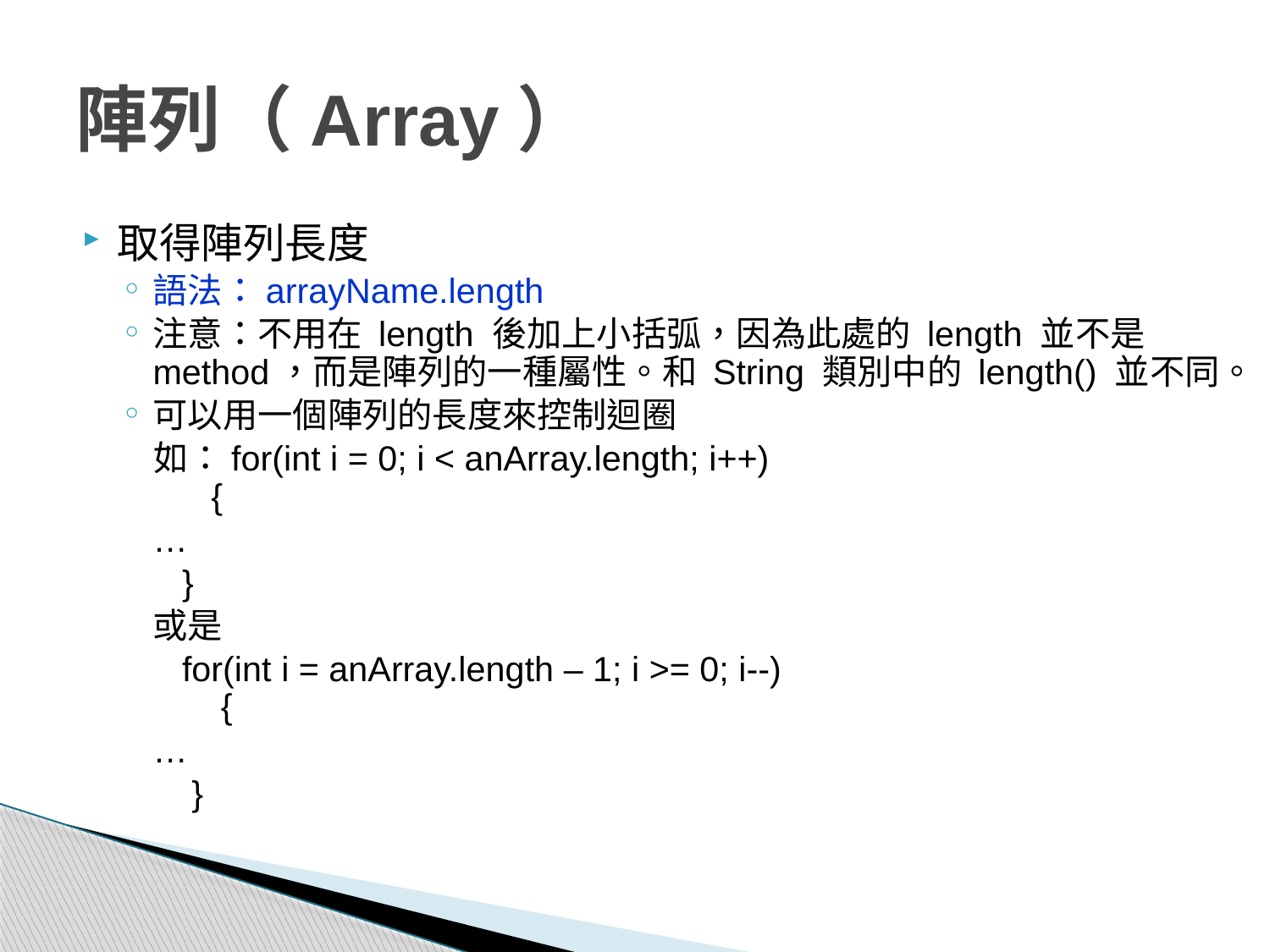

# 陣列（Array）
取得陣列長度
語法：arrayName.length
注意：不用在 length 後加上小括弧，因為此處的 length 並不是 method，而是陣列的一種屬性。和 String 類別中的 length() 並不同。
可以用一個陣列的長度來控制迴圈
   如：for(int i = 0; i < anArray.length; i++)
      {
			…
		   }
	或是
		   for(int i = anArray.length – 1; i >= 0; i--)
       {
			…
		    }